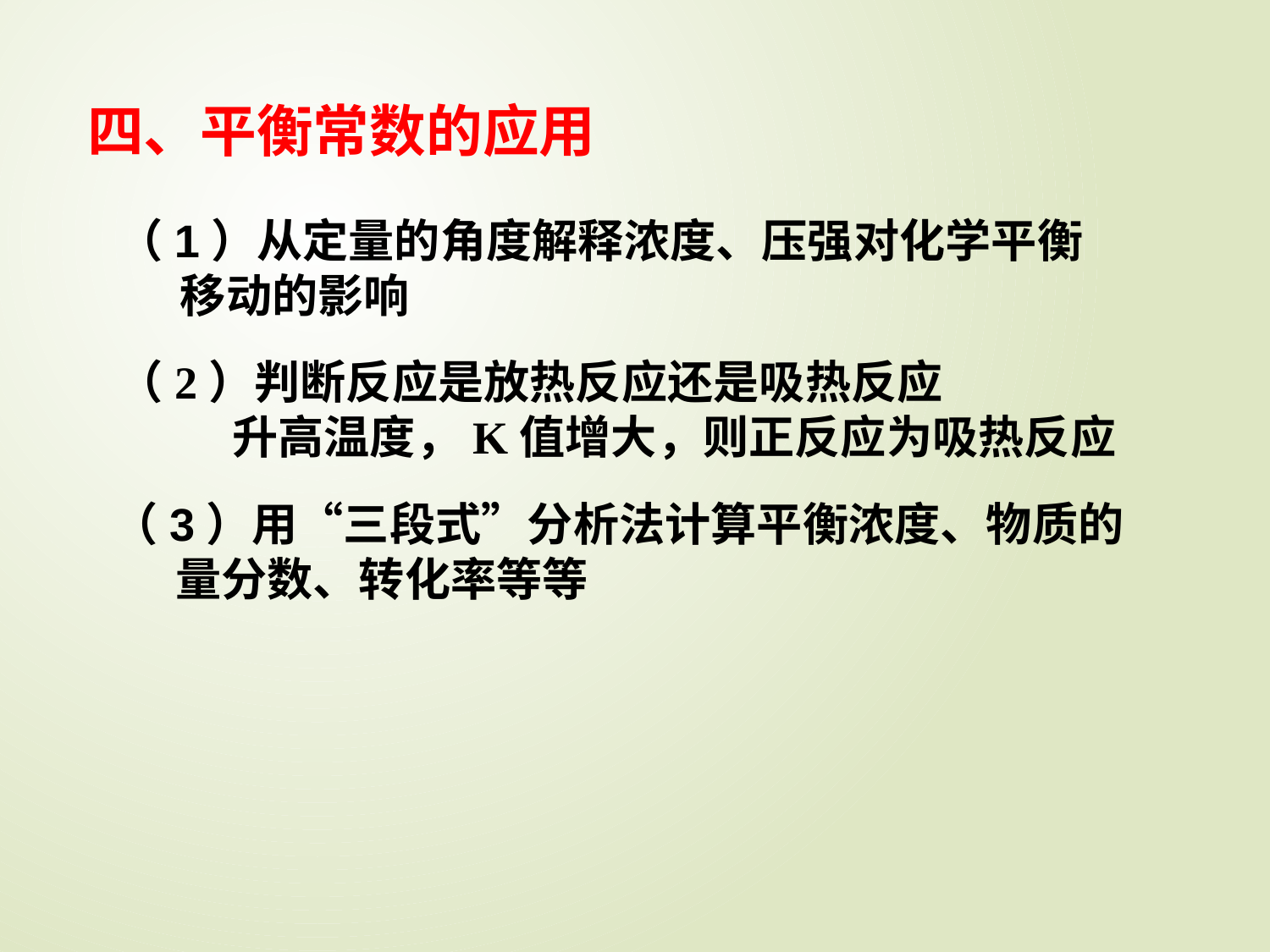

四、平衡常数的应用
（1）从定量的角度解释浓度、压强对化学平衡
     移动的影响
（2）判断反应是放热反应还是吸热反应
          升高温度，K值增大，则正反应为吸热反应
（3）用“三段式”分析法计算平衡浓度、物质的
     量分数、转化率等等